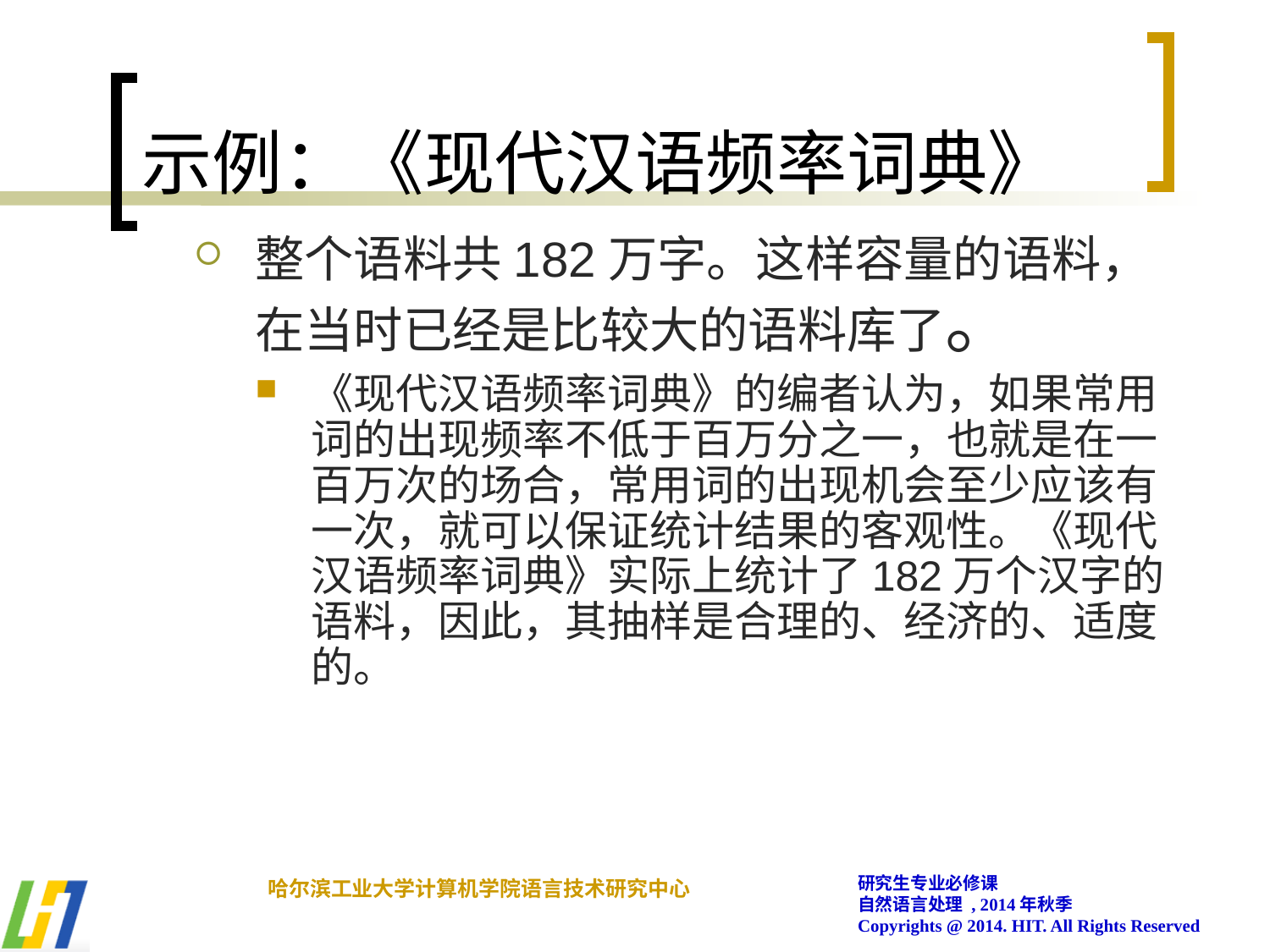

# 示例：《现代汉语频率词典》
整个语料共182万字。这样容量的语料，在当时已经是比较大的语料库了。
《现代汉语频率词典》的编者认为，如果常用词的出现频率不低于百万分之一，也就是在一百万次的场合，常用词的出现机会至少应该有一次，就可以保证统计结果的客观性。《现代汉语频率词典》实际上统计了182万个汉字的语料，因此，其抽样是合理的、经济的、适度的。

研究生专业必修课
自然语言处理 , 2014年秋季
Copyrights @ 2014. HIT. All Rights Reserved
哈尔滨工业大学计算机学院语言技术研究中心